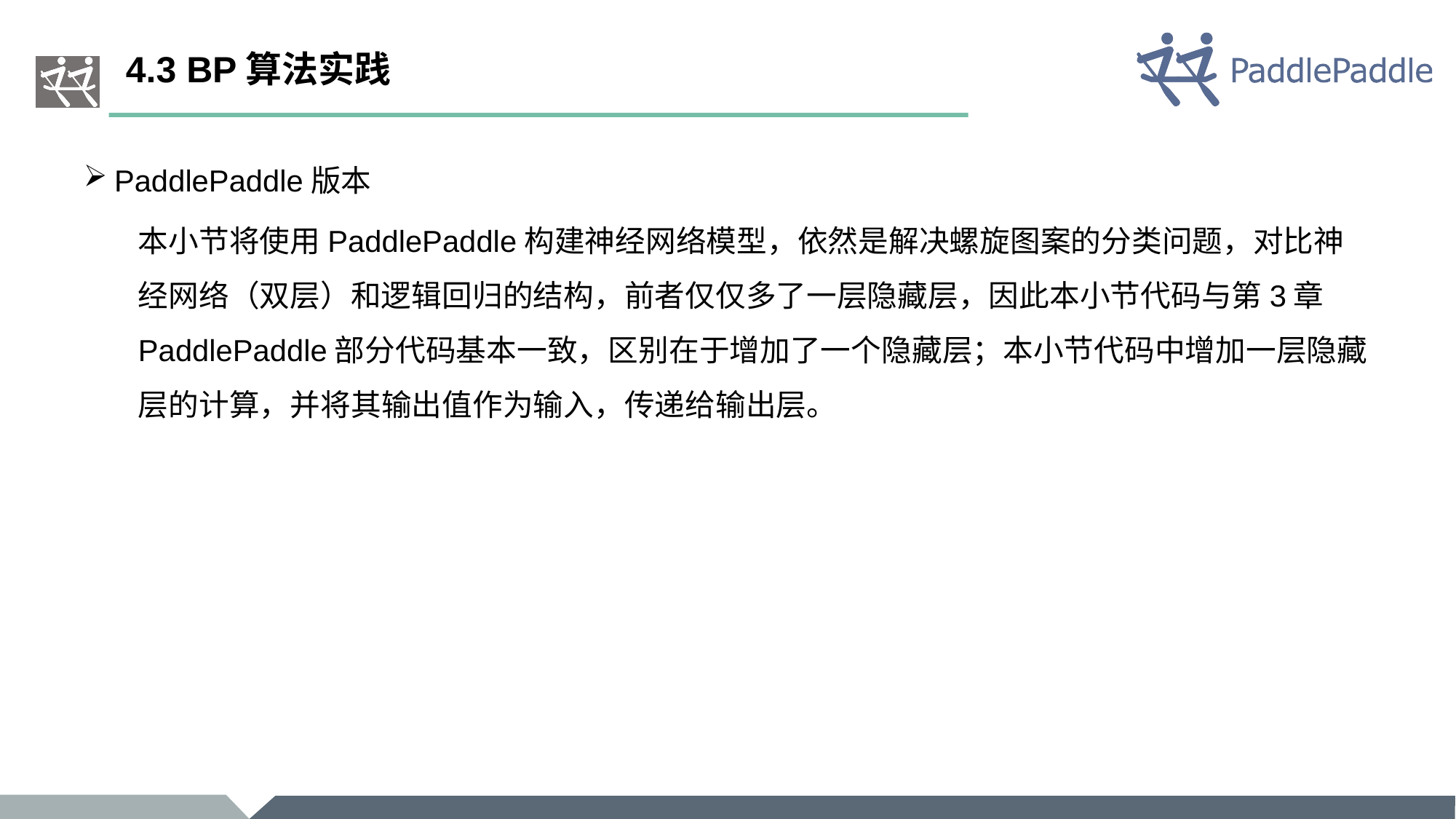

# 4.3 BP算法实践
PaddlePaddle版本
本小节将使用PaddlePaddle构建神经网络模型，依然是解决螺旋图案的分类问题，对比神经网络（双层）和逻辑回归的结构，前者仅仅多了一层隐藏层，因此本小节代码与第3章PaddlePaddle部分代码基本一致，区别在于增加了一个隐藏层；本小节代码中增加一层隐藏层的计算，并将其输出值作为输入，传递给输出层。